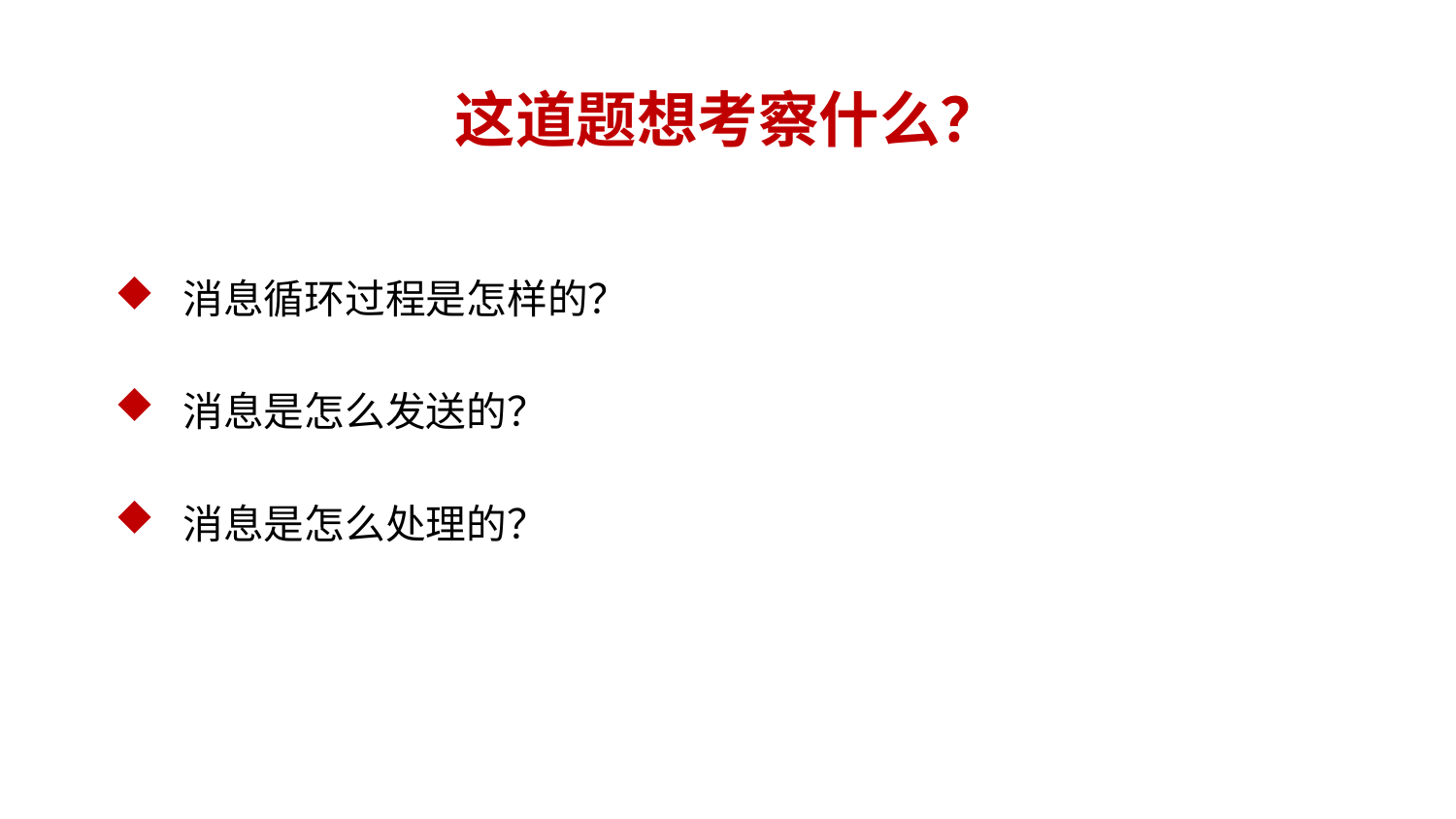

# 这道题想考察什么？
  消息循环过程是怎样的？
  消息是怎么发送的？
  消息是怎么处理的？